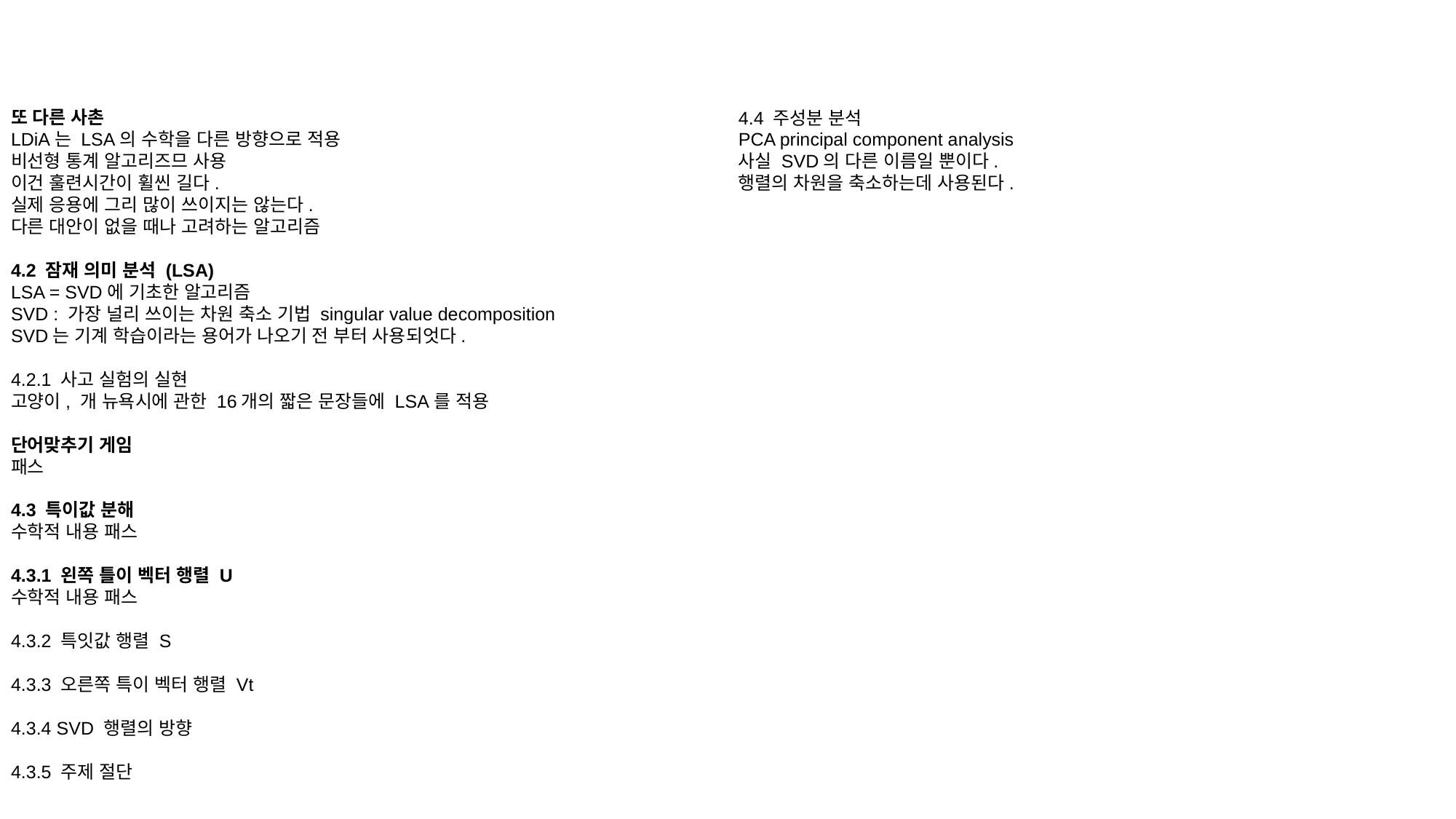

또 다른 사촌
LDiA는 LSA의 수학을 다른 방향으로 적용
비선형 통계 알고리즈므 사용
이건 훌련시간이 휠씬 길다.
실제 응용에 그리 많이 쓰이지는 않는다.
다른 대안이 없을 때나 고려하는 알고리즘

4.2 잠재 의미 분석 (LSA)
LSA = SVD에 기초한 알고리즘
SVD : 가장 널리 쓰이는 차원 축소 기법 singular value decomposition
SVD는 기계 학습이라는 용어가 나오기 전 부터 사용되엇다.

4.2.1 사고 실험의 실현
고양이, 개 뉴욕시에 관한 16개의 짧은 문장들에 LSA를 적용

단어맞추기 게임
패스

4.3 특이값 분해
수학적 내용 패스

4.3.1 왼쪽 틀이 벡터 행렬 U
수학적 내용 패스

4.3.2 특잇값 행렬 S

4.3.3 오른쪽 특이 벡터 행렬 Vt

4.3.4 SVD 행렬의 방향

4.3.5 주제 절단

4.4 주성분 분석
PCA principal component analysis
사실 SVD의 다른 이름일 뿐이다.
행렬의 차원을 축소하는데 사용된다.